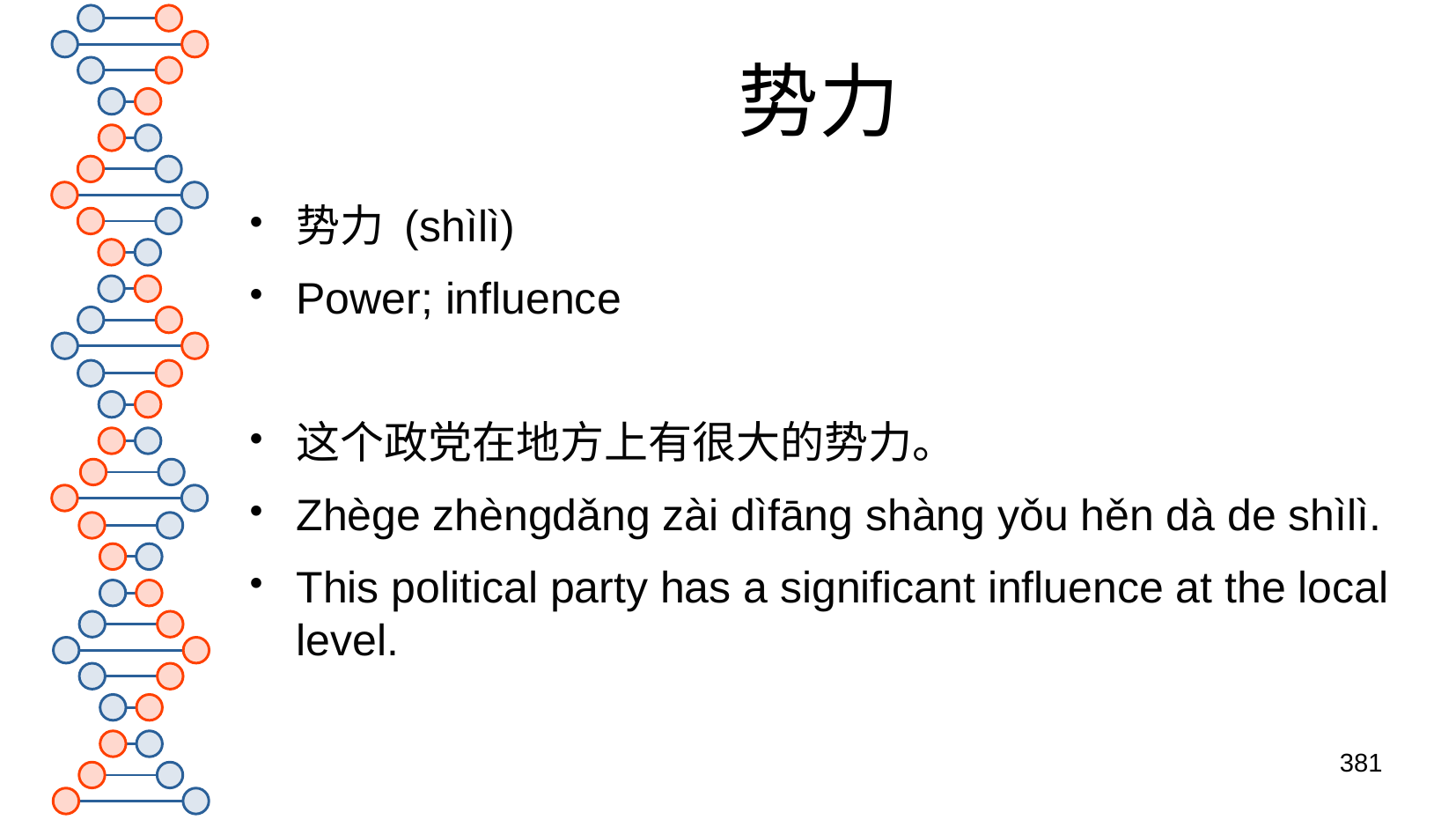

# 势力
势力 (shìlì)
Power; influence

这个政党在地方上有很大的势力。
Zhège zhèngdǎng zài dìfāng shàng yǒu hěn dà de shìlì.
This political party has a significant influence at the local level.

381